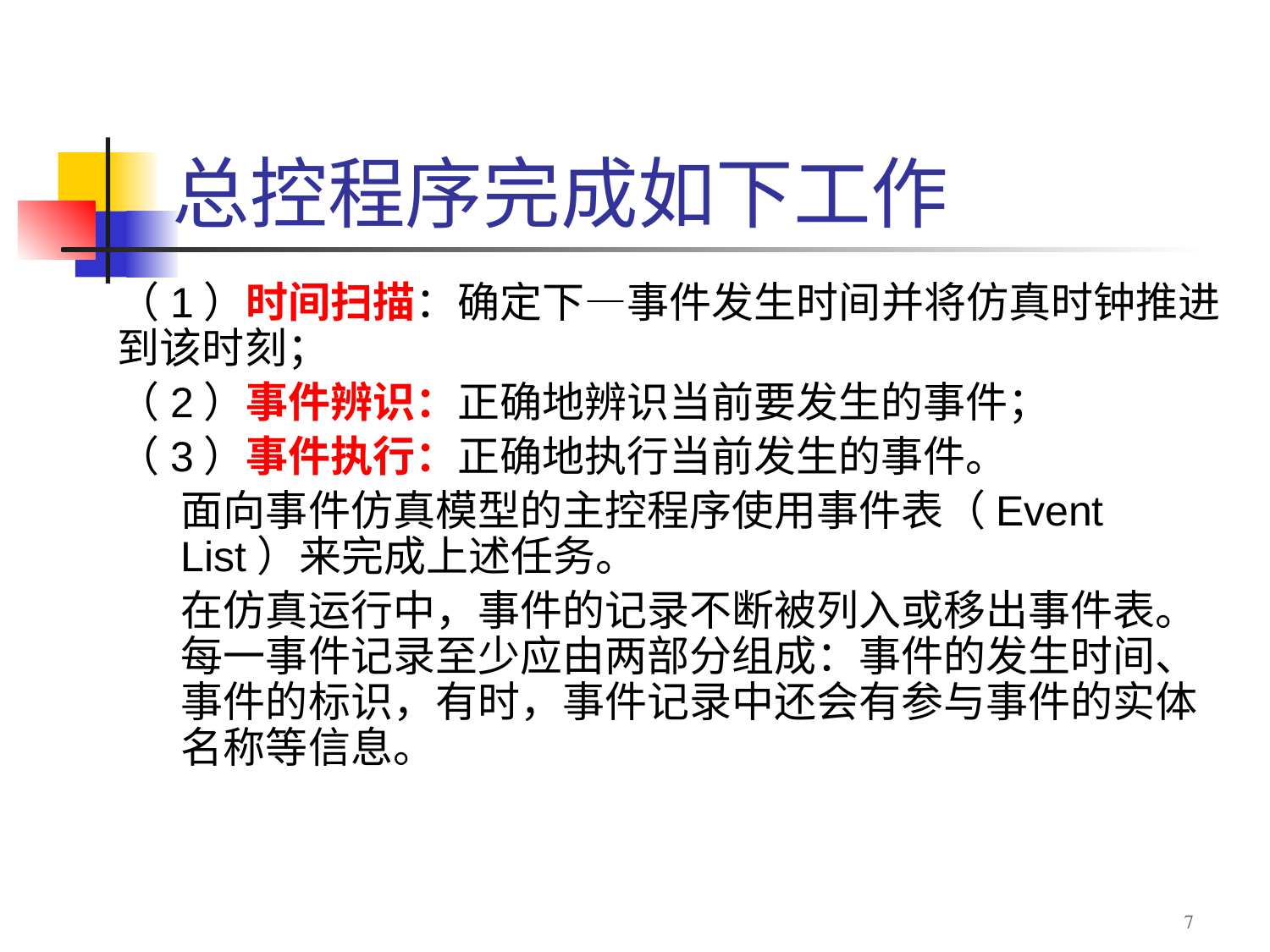

# 总控程序完成如下工作
（1）时间扫描：确定下—事件发生时间并将仿真时钟推进到该时刻；
（2）事件辨识：正确地辨识当前要发生的事件；
（3）事件执行：正确地执行当前发生的事件。
面向事件仿真模型的主控程序使用事件表（Event List）来完成上述任务。
在仿真运行中，事件的记录不断被列入或移出事件表。每一事件记录至少应由两部分组成：事件的发生时间、事件的标识，有时，事件记录中还会有参与事件的实体名称等信息。
7